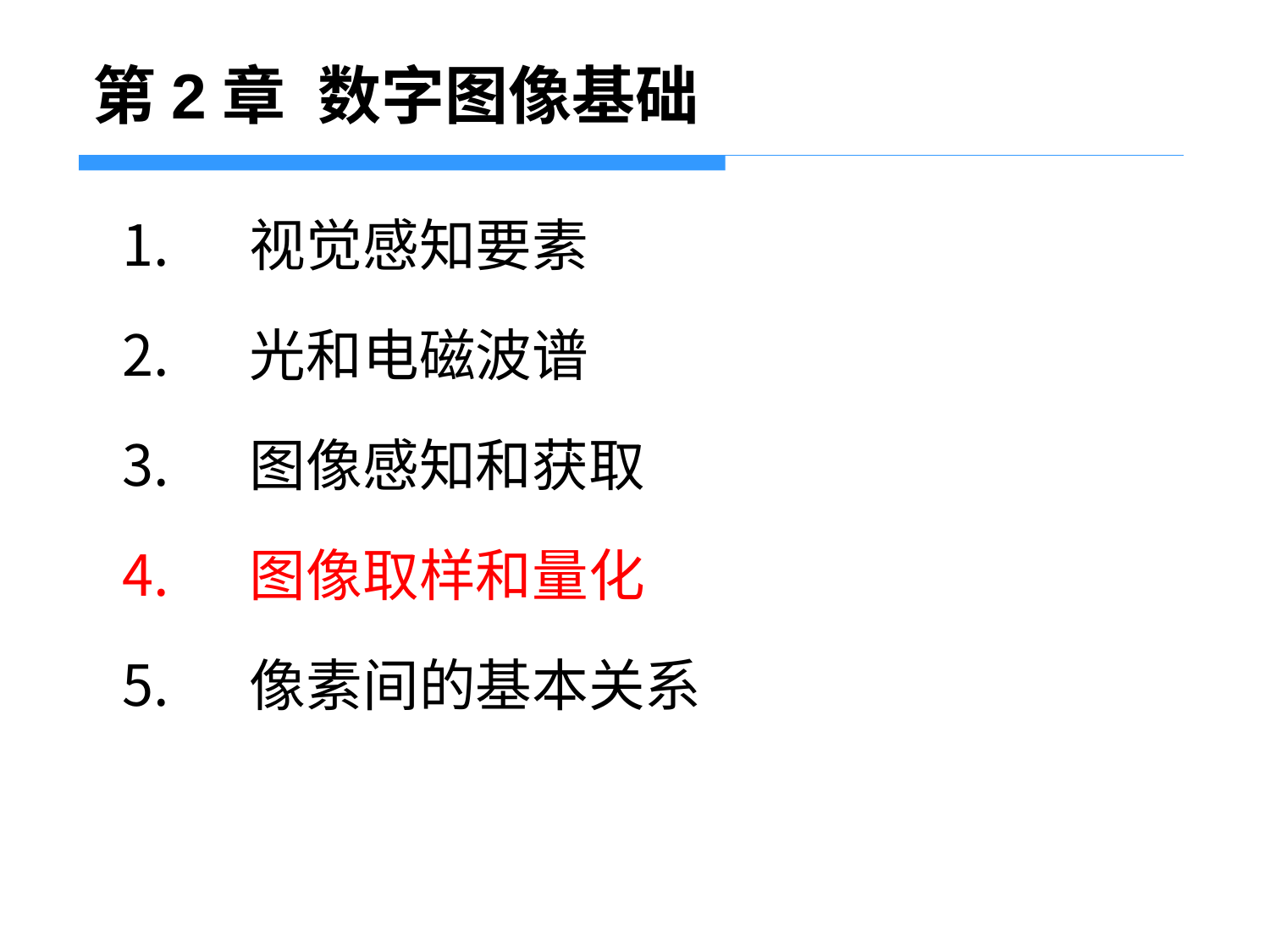

# 第2章	数字图像基础
视觉感知要素
光和电磁波谱
图像感知和获取
图像取样和量化
像素间的基本关系